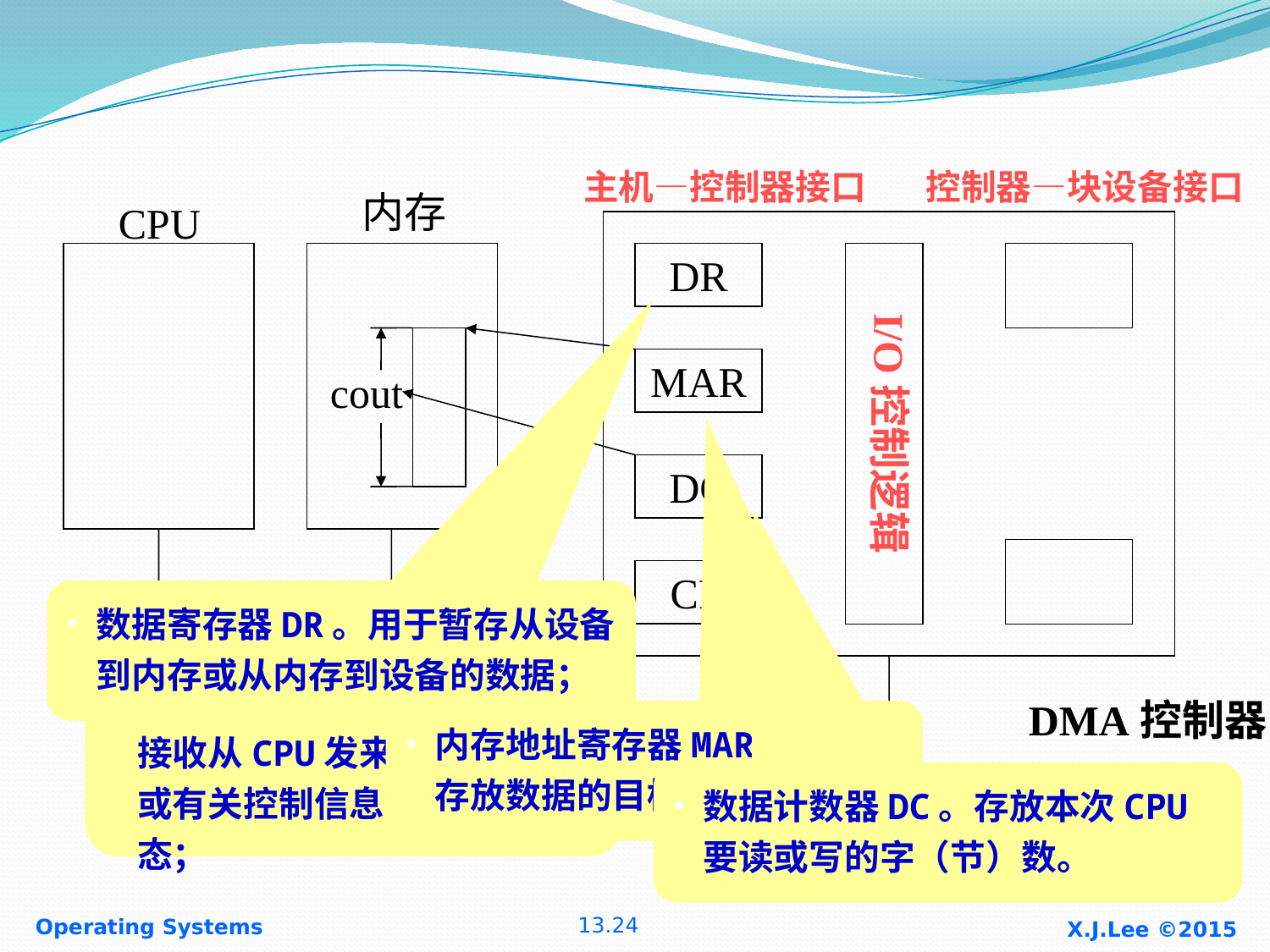

主机—控制器接口
控制器—块设备接口
内存
CPU

DR
I/O控制逻辑

MAR
cout

DC

CR

命令
DMA控制器
系统总线

数据寄存器DR。用于暂存从设备到内存或从内存到设备的数据；
命令/状态寄存器CR。用于接收从CPU发来的I/O命令或有关控制信息，或设备的状态；
内存地址寄存器MAR。用于存放数据的目标（源）地址；
数据计数器DC。存放本次CPU要读或写的字（节）数。
Operating Systems
X.J.Lee ©2015
24